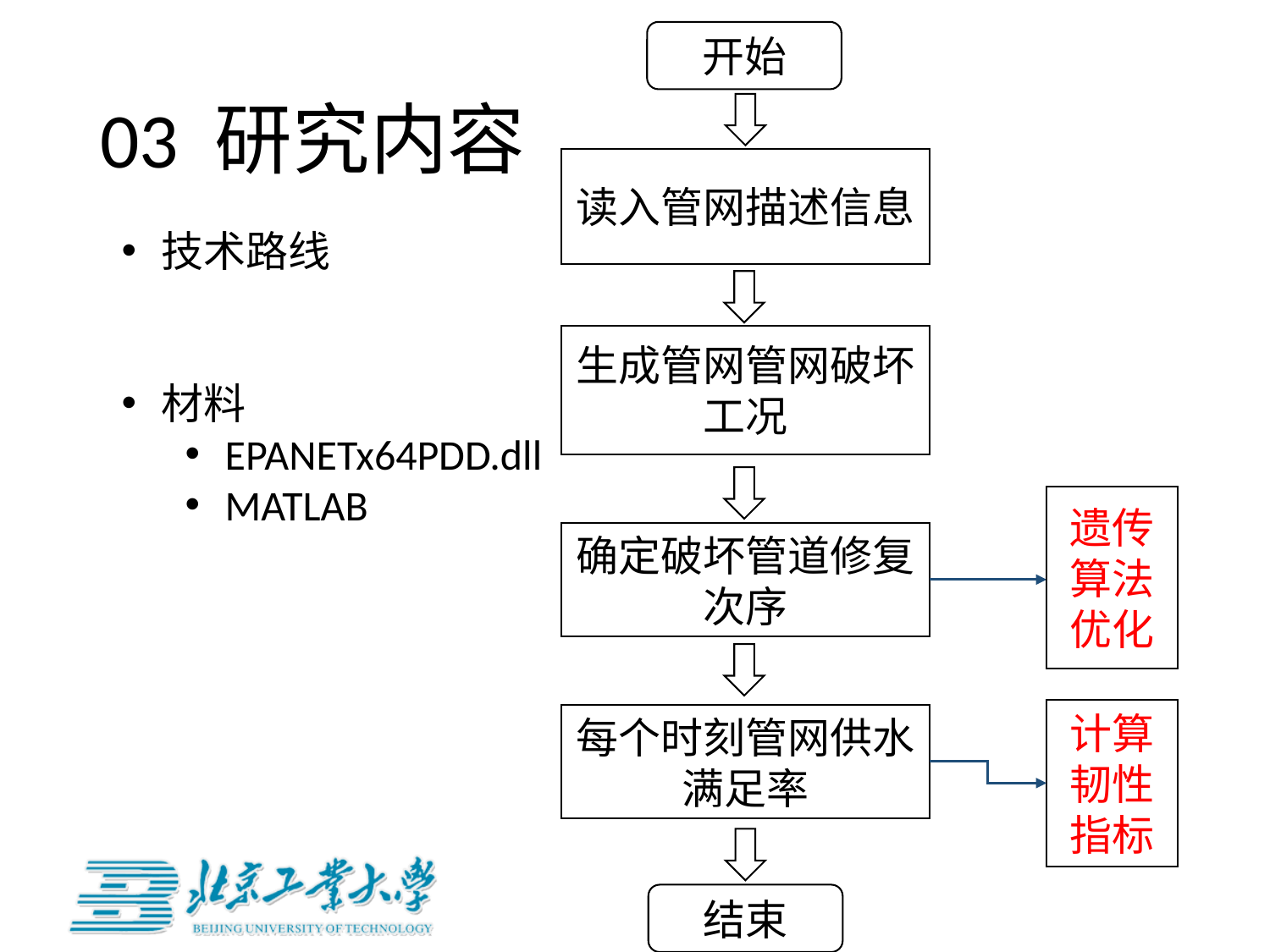

开始
# 03 研究内容

读入管网描述信息
技术路线

材料
EPANETx64PDD.dll
MATLAB

生成管网管网破坏工况

遗传算法优化
确定破坏管道修复次序

计算韧性指标
每个时刻管网供水满足率

结束